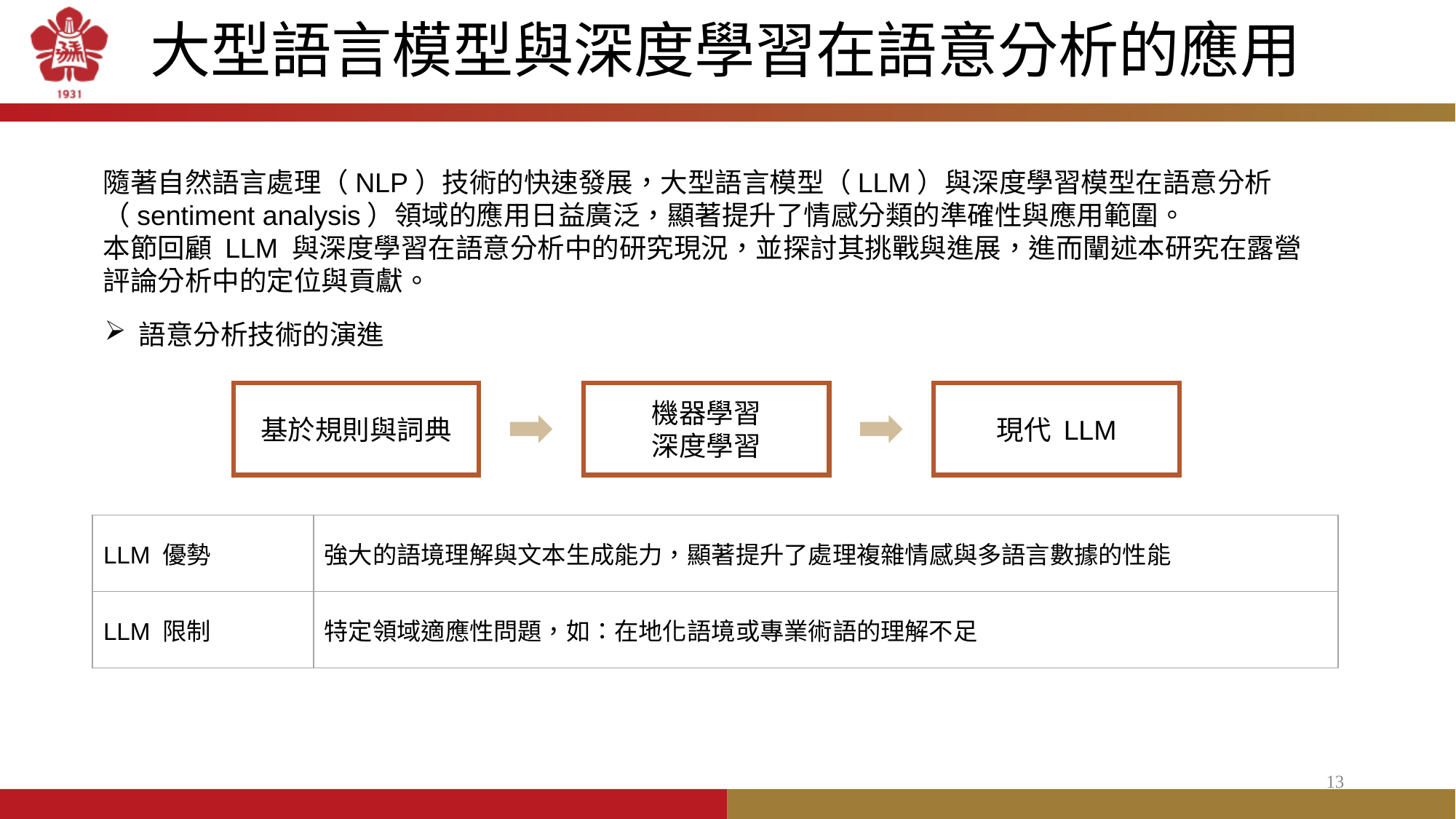

# 大型語言模型與深度學習在語意分析的應用
隨著自然語言處理（NLP）技術的快速發展，大型語言模型（LLM）與深度學習模型在語意分析（sentiment analysis）領域的應用日益廣泛，顯著提升了情感分類的準確性與應用範圍。
本節回顧 LLM 與深度學習在語意分析中的研究現況，並探討其挑戰與進展，進而闡述本研究在露營評論分析中的定位與貢獻。
語意分析技術的演進
基於規則與詞典
機器學習
深度學習
現代 LLM

| LLM 優勢 | 強大的語境理解與文本生成能力，顯著提升了處理複雜情感與多語言數據的性能 |
| --- | --- |
| LLM 限制 | 特定領域適應性問題，如：在地化語境或專業術語的理解不足 |
13